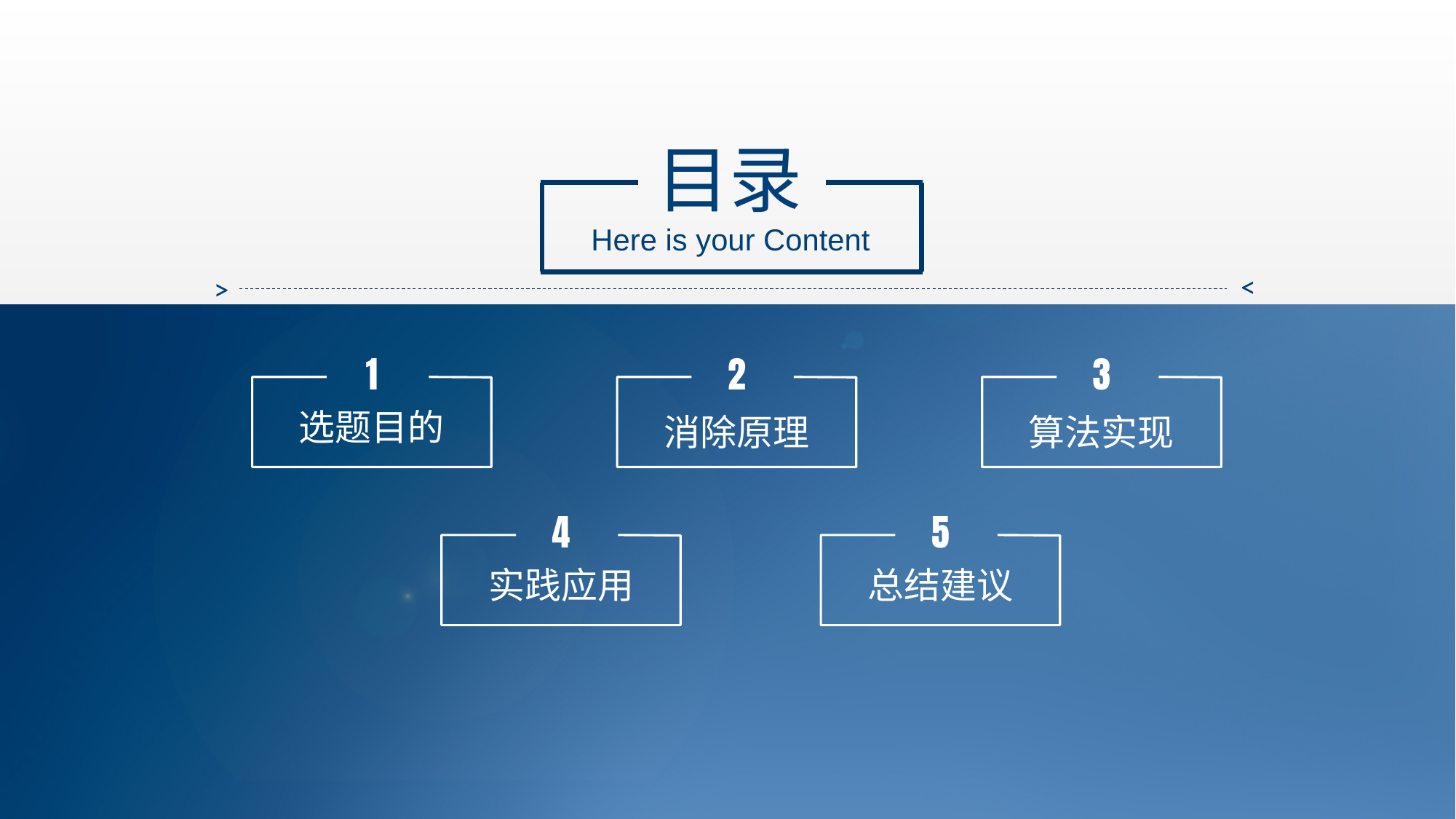

目录
Here is your Content
>
>
1
2
3

选题目的
消除原理
算法实现
4
5

实践应用
总结建议